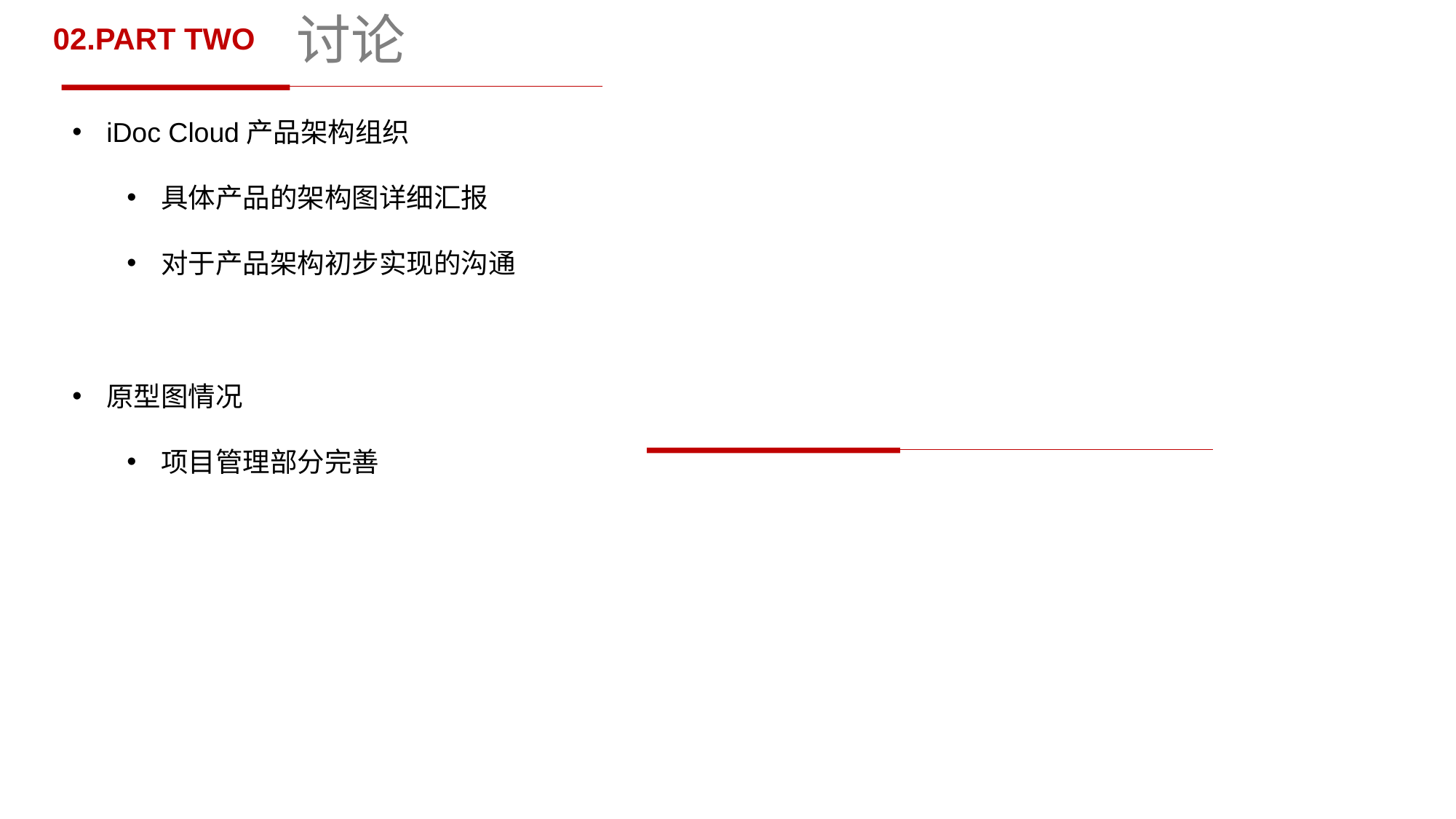

讨论
02.PART TWO

iDoc Cloud产品架构组织

具体产品的架构图详细汇报

对于产品架构初步实现的沟通

原型图情况

项目管理部分完善